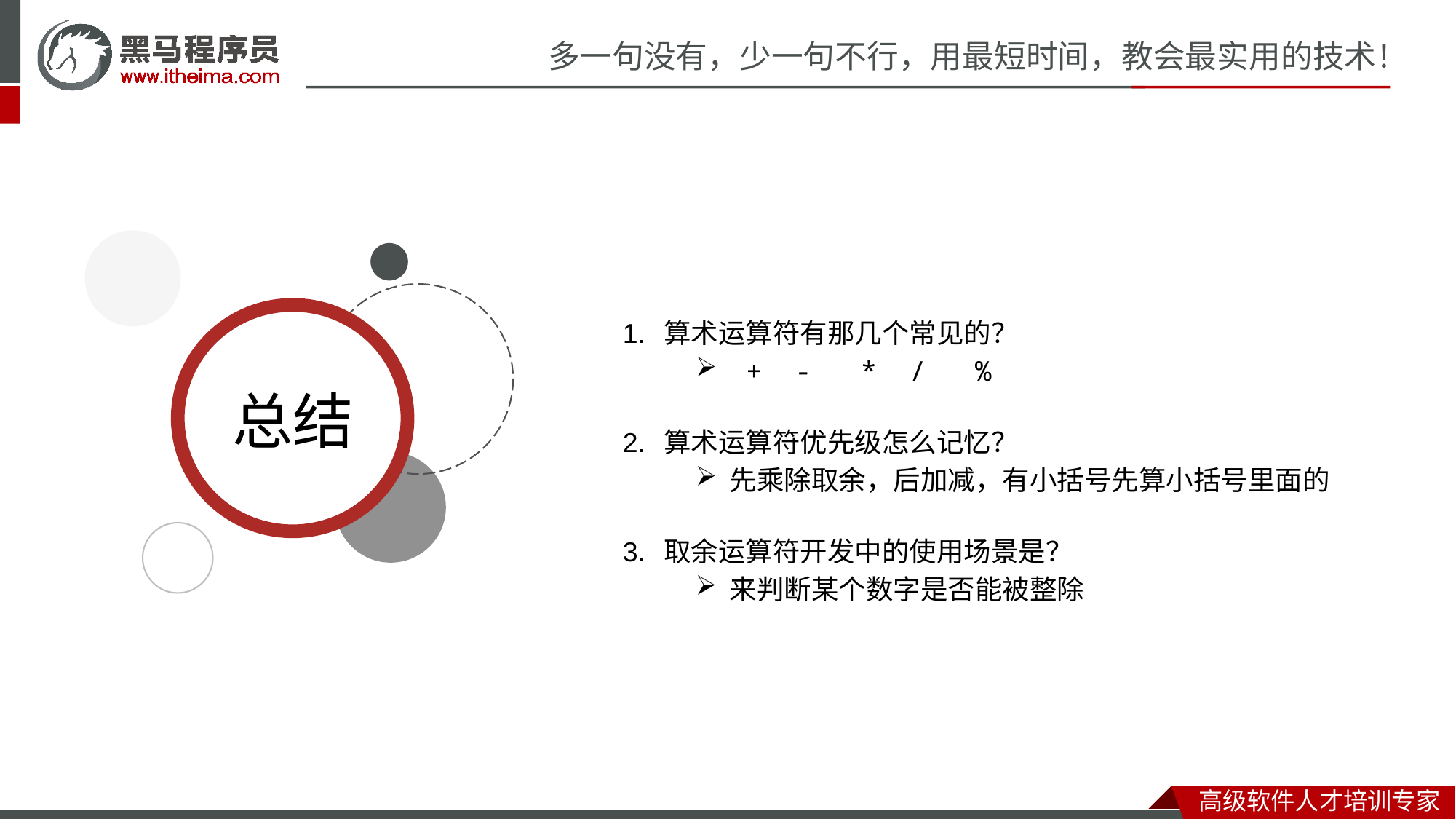

算术运算符有那几个常见的？
 +  -   *  /   %
算术运算符优先级怎么记忆？
先乘除取余，后加减，有小括号先算小括号里面的
取余运算符开发中的使用场景是？
来判断某个数字是否能被整除